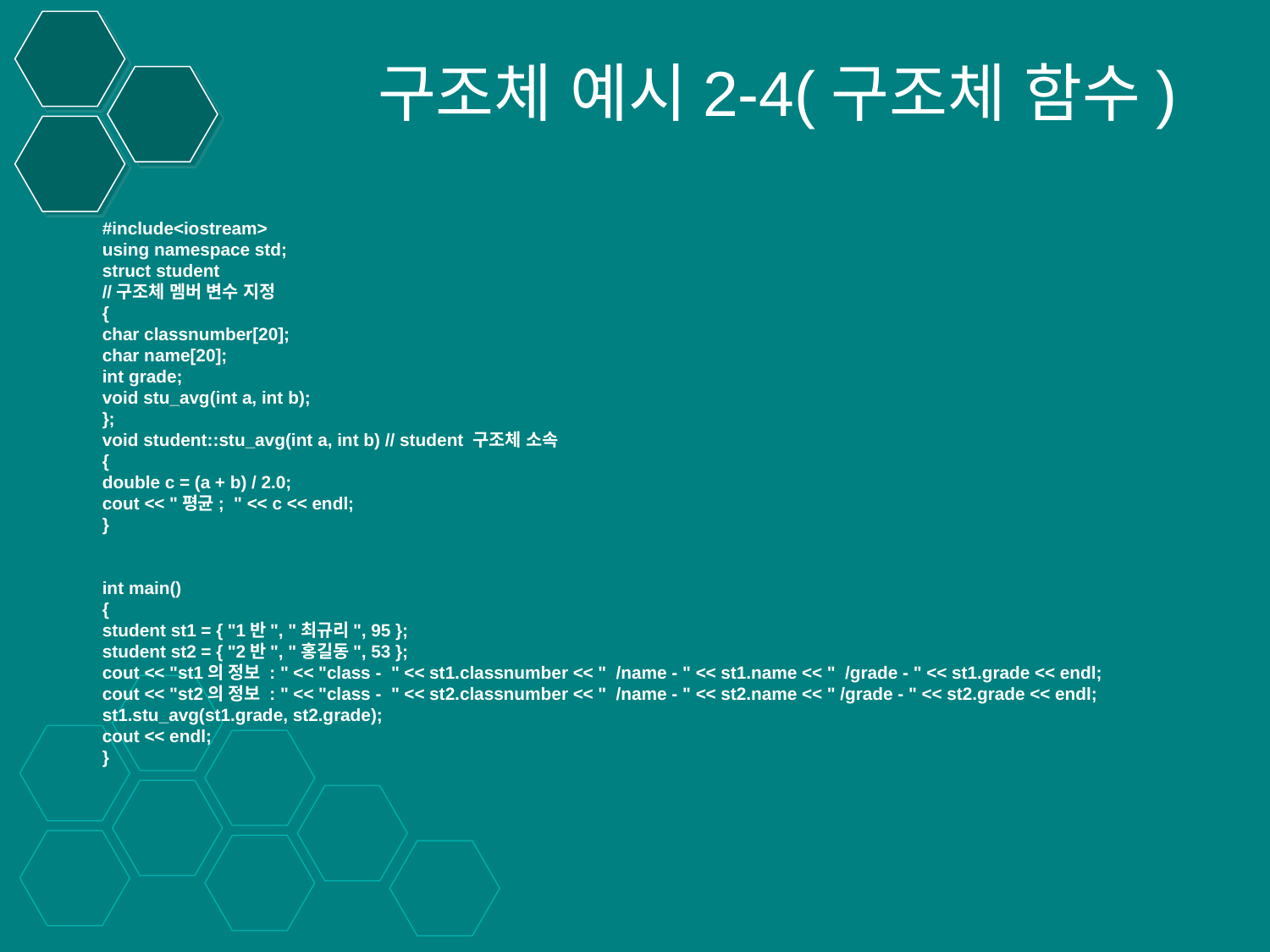

# 구조체 예시2-4(구조체 함수)
#include<iostream>
using namespace std;
struct student
//구조체 멤버 변수 지정
{
char classnumber[20];
char name[20];
int grade;
void stu_avg(int a, int b);
};
void student::stu_avg(int a, int b) // student 구조체 소속
{
double c = (a + b) / 2.0;
cout << "평균;  " << c << endl;
}

int main()
{
student st1 = { "1반", "최규리", 95 };
student st2 = { "2반", "홍길동", 53 };
cout << "st1의 정보 : " << "class -  " << st1.classnumber << "  /name - " << st1.name << "  /grade - " << st1.grade << endl;
cout << "st2의 정보 : " << "class -  " << st2.classnumber << "  /name - " << st2.name << " /grade - " << st2.grade << endl;
st1.stu_avg(st1.grade, st2.grade);
cout << endl;
}